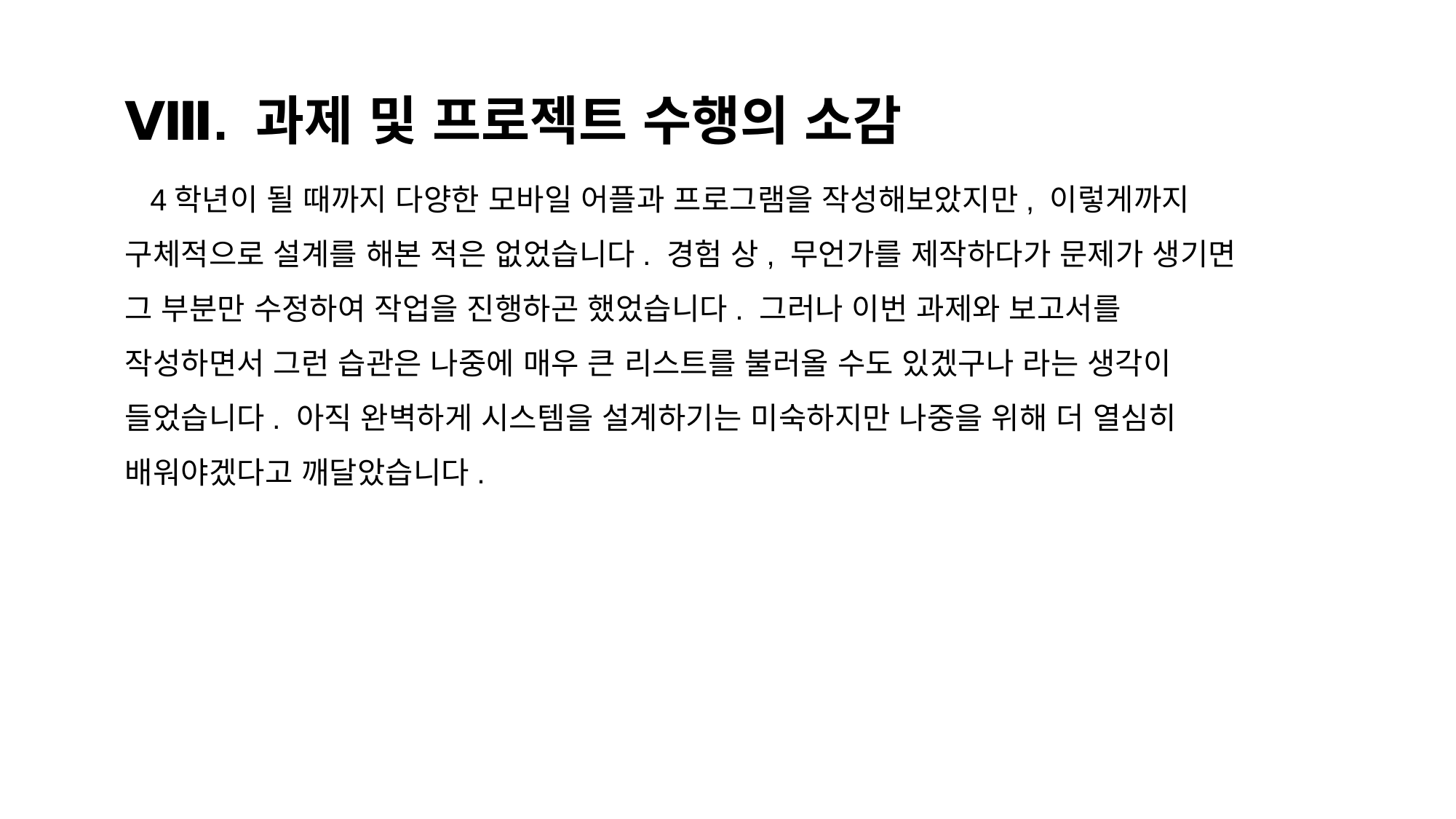

Ⅷ. 과제 및 프로젝트 수행의 소감
   4학년이 될 때까지 다양한 모바일 어플과 프로그램을 작성해보았지만, 이렇게까지 구체적으로 설계를 해본 적은 없었습니다. 경험 상, 무언가를 제작하다가 문제가 생기면 그 부분만 수정하여 작업을 진행하곤 했었습니다. 그러나 이번 과제와 보고서를 작성하면서 그런 습관은 나중에 매우 큰 리스트를 불러올 수도 있겠구나 라는 생각이 들었습니다. 아직 완벽하게 시스템을 설계하기는 미숙하지만 나중을 위해 더 열심히 배워야겠다고 깨달았습니다.